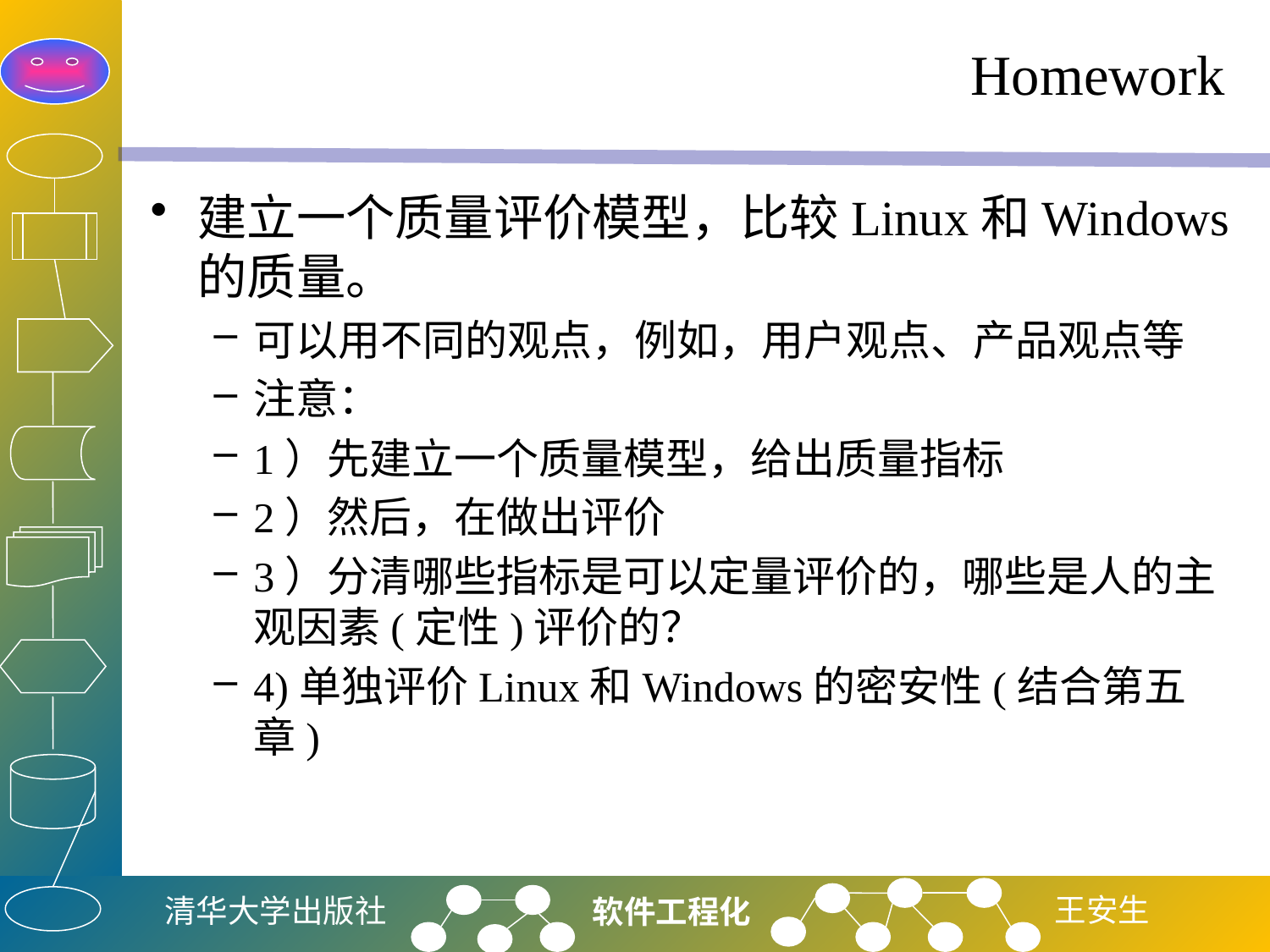

# Homework
建立一个质量评价模型，比较Linux和Windows的质量。
可以用不同的观点，例如，用户观点、产品观点等
注意：
1）先建立一个质量模型，给出质量指标
2）然后，在做出评价
3）分清哪些指标是可以定量评价的，哪些是人的主观因素(定性)评价的？
4)单独评价Linux和Windows的密安性(结合第五章)